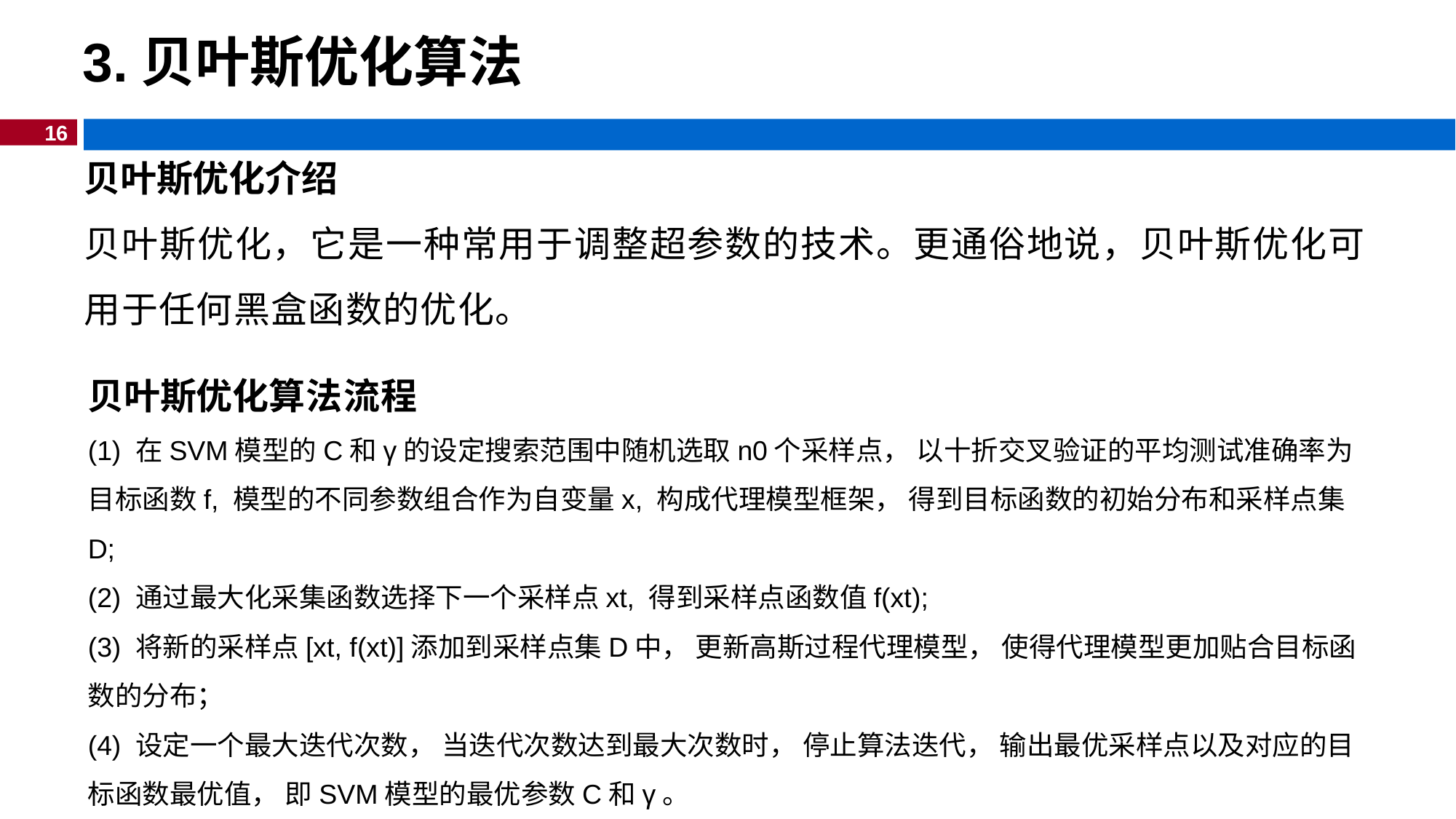

# 3.贝叶斯优化算法
16
贝叶斯优化介绍
贝叶斯优化，它是一种常用于调整超参数的技术。更通俗地说，贝叶斯优化可用于任何黑盒函数的优化。
贝叶斯优化算法流程
(1) 在SVM模型的C和γ的设定搜索范围中随机选取n0个采样点， 以十折交叉验证的平均测试准确率为目标函数f, 模型的不同参数组合作为自变量x, 构成代理模型框架， 得到目标函数的初始分布和采样点集D;
(2) 通过最大化采集函数选择下一个采样点xt, 得到采样点函数值f(xt);
(3) 将新的采样点[xt, f(xt)]添加到采样点集D中， 更新高斯过程代理模型， 使得代理模型更加贴合目标函数的分布；
(4) 设定一个最大迭代次数， 当迭代次数达到最大次数时， 停止算法迭代， 输出最优采样点以及对应的目标函数最优值， 即SVM模型的最优参数C和γ。